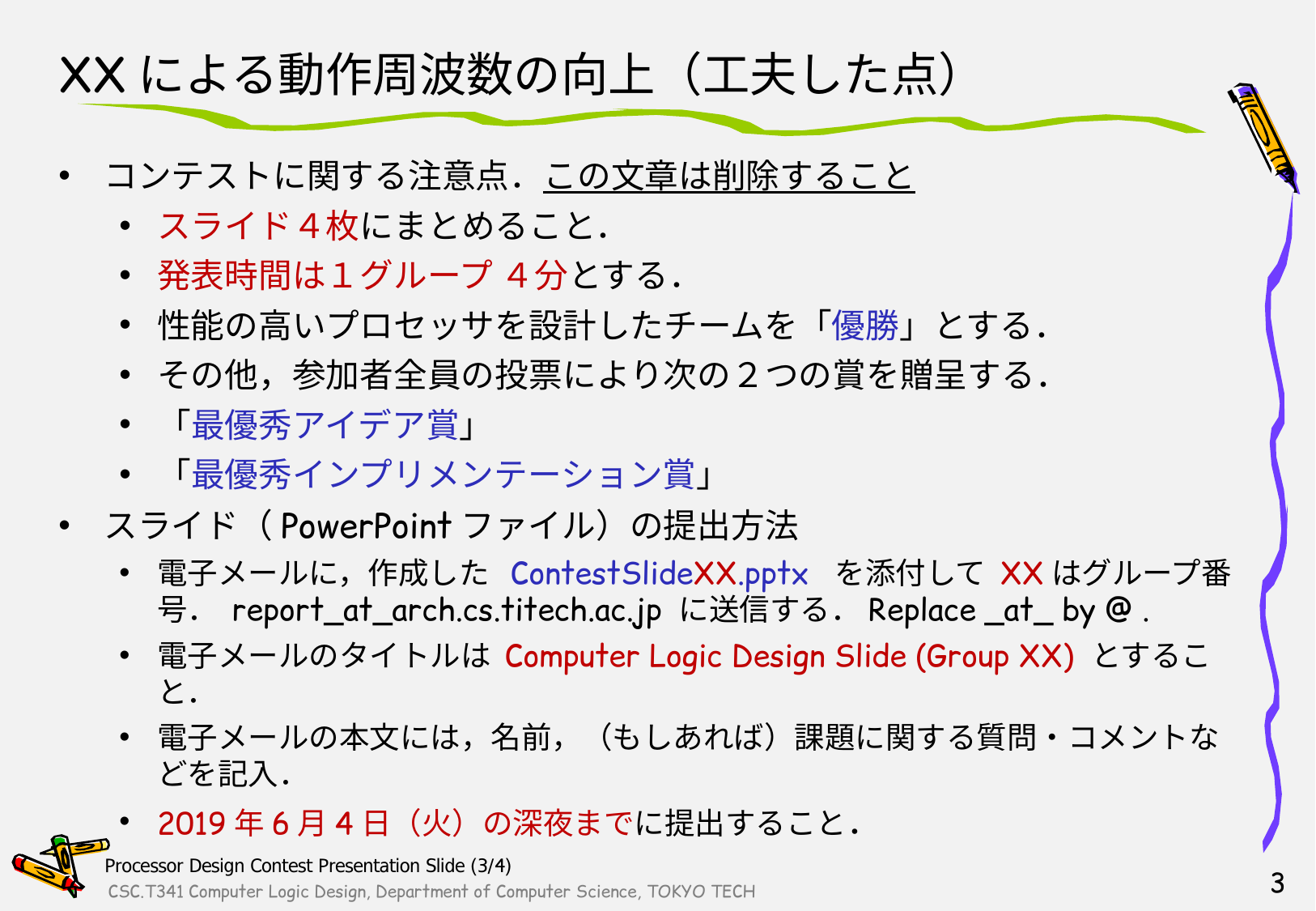

# XXによる動作周波数の向上（工夫した点）
コンテストに関する注意点．この文章は削除すること
スライド４枚にまとめること．
発表時間は１グループ ４分とする．
性能の高いプロセッサを設計したチームを「優勝」とする．
その他，参加者全員の投票により次の２つの賞を贈呈する．
「最優秀アイデア賞」
「最優秀インプリメンテーション賞」
スライド（PowerPointファイル）の提出方法
電子メールに，作成した  ContestSlideXX.pptx  を添付して XXはグループ番号． report_at_arch.cs.titech.ac.jp に送信する．Replace _at_ by @ .
電子メールのタイトルは Computer Logic Design Slide (Group XX) とすること．
電子メールの本文には，名前，（もしあれば）課題に関する質問・コメントなどを記入．
2019年6月4日（火）の深夜までに提出すること．

Processor Design Contest Presentation Slide (3/4)
3